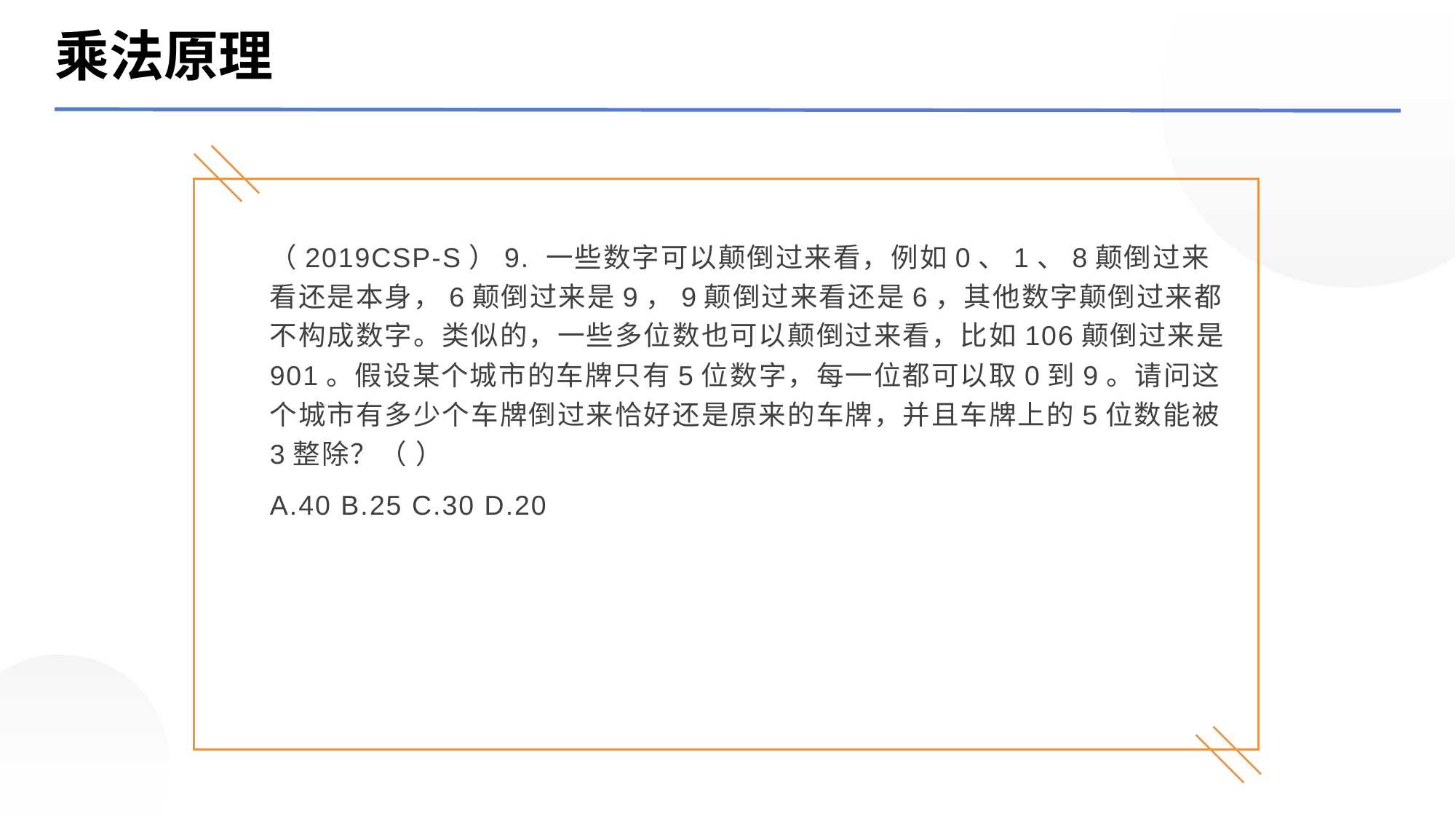

乘法原理

（2019CSP-S）9. 一些数字可以颠倒过来看，例如0、1、8颠倒过来看还是本身，6颠倒过来是9，9颠倒过来看还是6，其他数字颠倒过来都不构成数字。类似的，一些多位数也可以颠倒过来看，比如106颠倒过来是901。假设某个城市的车牌只有5位数字，每一位都可以取0到9。请问这个城市有多少个车牌倒过来恰好还是原来的车牌，并且车牌上的5位数能被3整除？（ ）
A.40 B.25 C.30 D.20